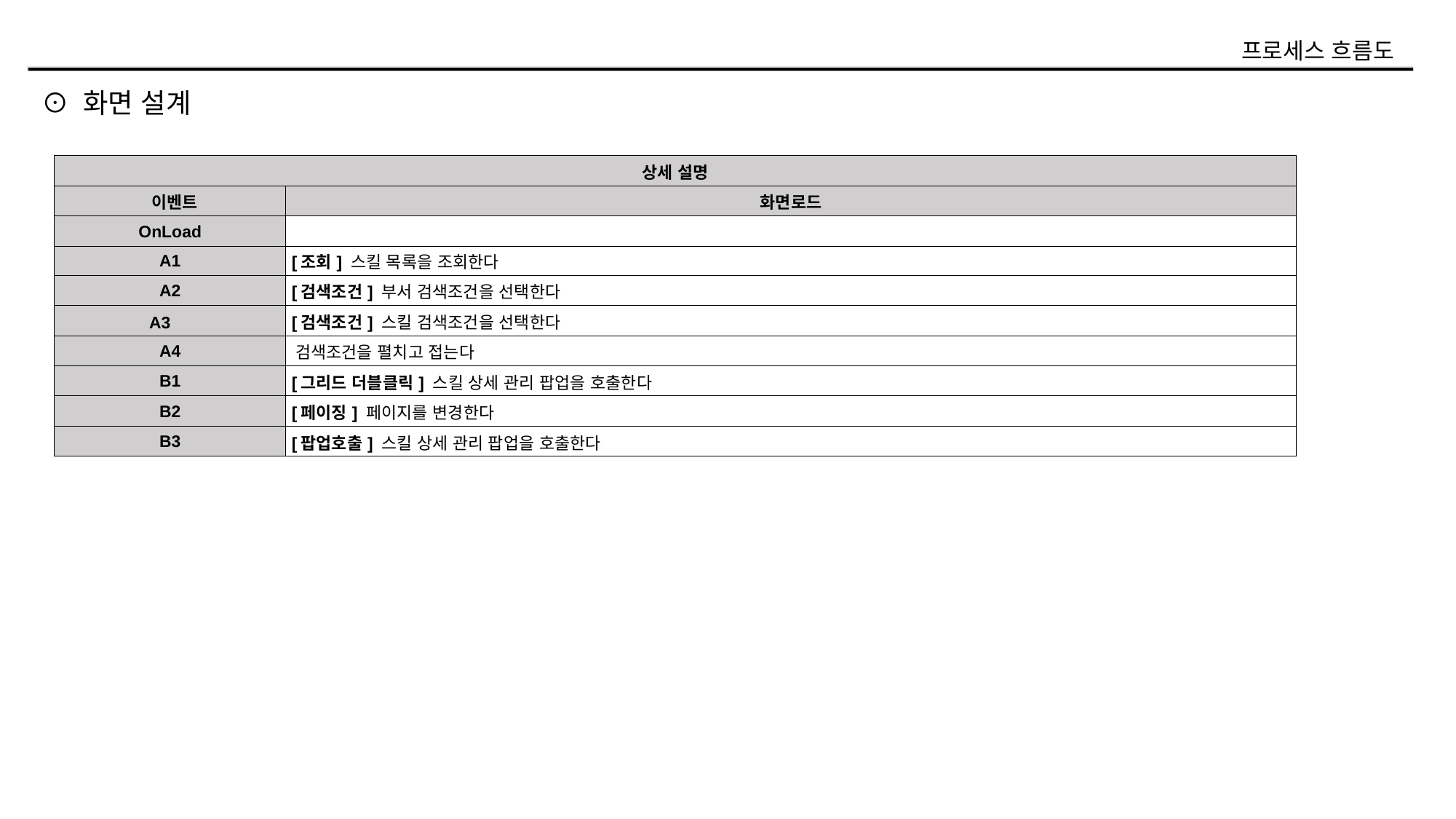

프로세스 흐름도

⊙ 화면 설계
| 상세 설명 |  |
| --- | --- |
| 이벤트 | 화면로드 |
| OnLoad |  |
| A1 | [조회] 스킬 목록을 조회한다 |
| A2 | [검색조건] 부서 검색조건을 선택한다 |
| A3 | [검색조건] 스킬 검색조건을 선택한다 |
| A4 | 검색조건을 펼치고 접는다 |
| B1 | [그리드 더블클릭] 스킬 상세 관리 팝업을 호출한다 |
| B2 | [페이징] 페이지를 변경한다 |
| B3 | [팝업호출] 스킬 상세 관리 팝업을 호출한다 |